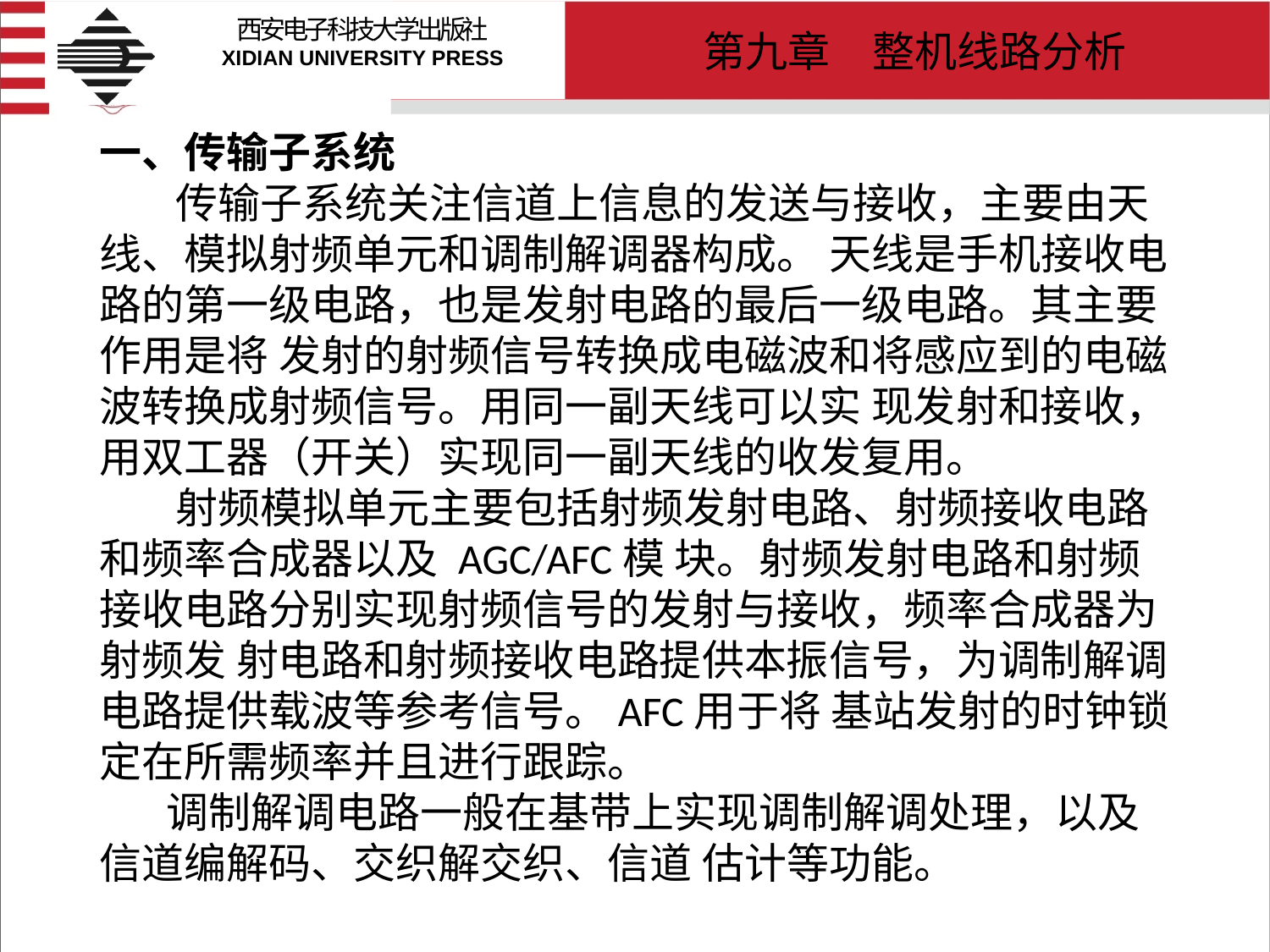

# 一、传输子系统 传输子系统关注信道上信息的发送与接收，主要由天线、模拟射频单元和调制解调器构成。 天线是手机接收电路的第一级电路，也是发射电路的最后一级电路。其主要作用是将 发射的射频信号转换成电磁波和将感应到的电磁波转换成射频信号。用同一副天线可以实 现发射和接收，用双工器（开关）实现同一副天线的收发复用。 射频模拟单元主要包括射频发射电路、射频接收电路和频率合成器以及 AGC/AFC模 块。射频发射电路和射频接收电路分别实现射频信号的发射与接收，频率合成器为射频发 射电路和射频接收电路提供本振信号，为调制解调电路提供载波等参考信号。AFC用于将 基站发射的时钟锁定在所需频率并且进行跟踪。 调制解调电路一般在基带上实现调制解调处理，以及信道编解码、交织解交织、信道 估计等功能。